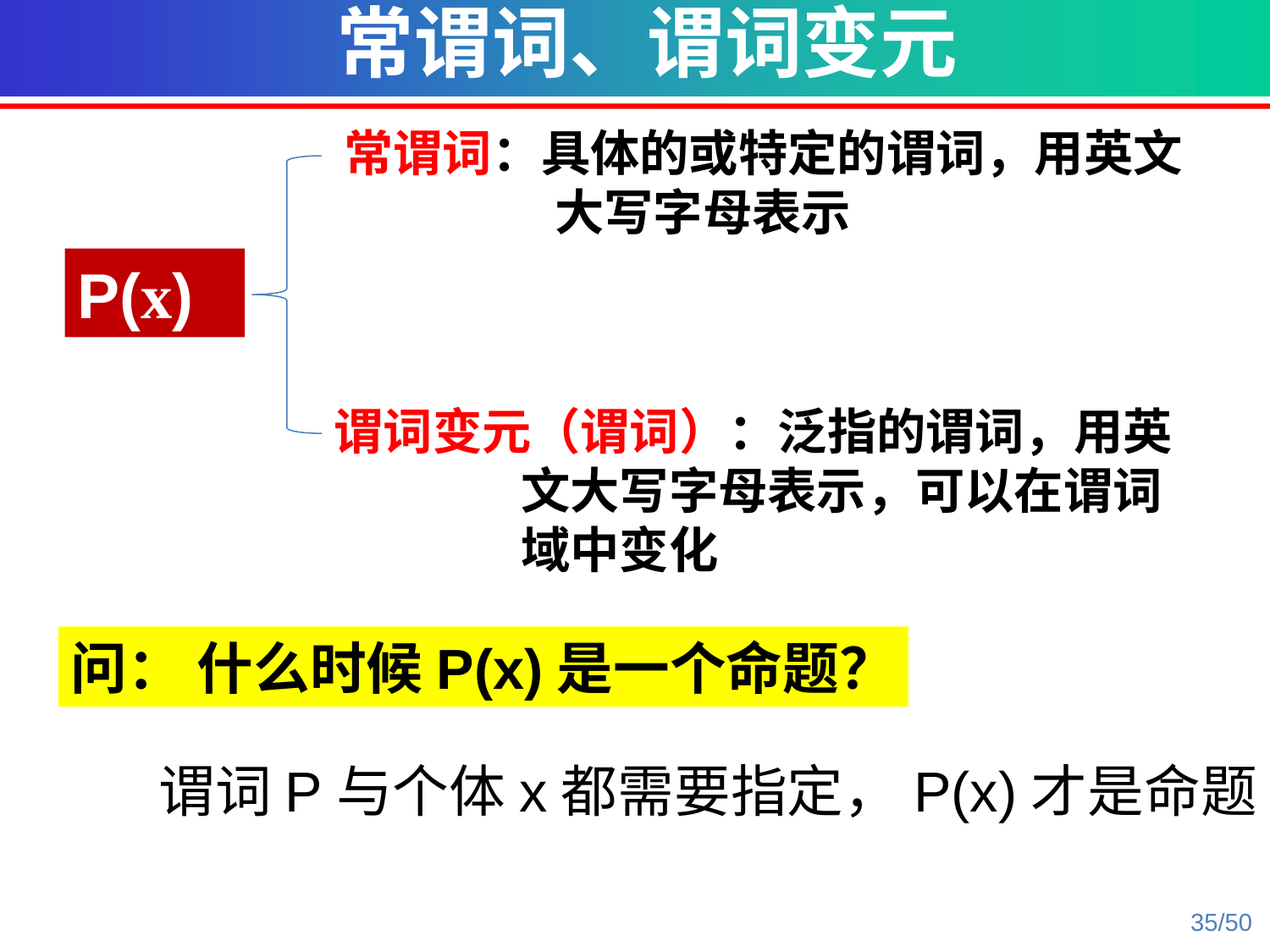

常谓词、谓词变元
常谓词：具体的或特定的谓词，用英文大写字母表示

P(x)
谓词变元（谓词）：泛指的谓词，用英文大写字母表示，可以在谓词域中变化
问： 什么时候P(x)是一个命题？
谓词P与个体x都需要指定，P(x)才是命题
35/50